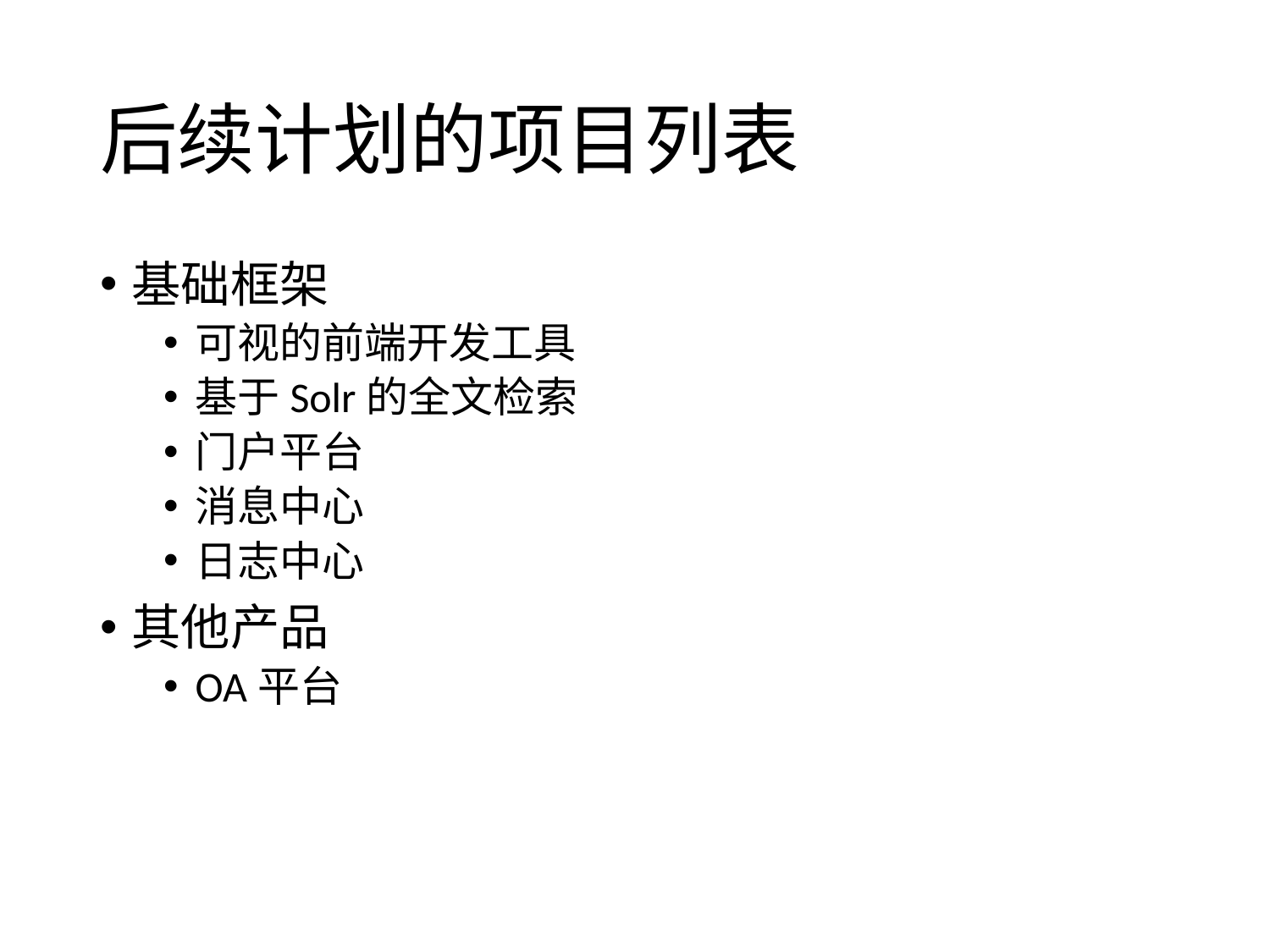

# 后续计划的项目列表
基础框架
可视的前端开发工具
基于Solr的全文检索
门户平台
消息中心
日志中心
其他产品
OA平台